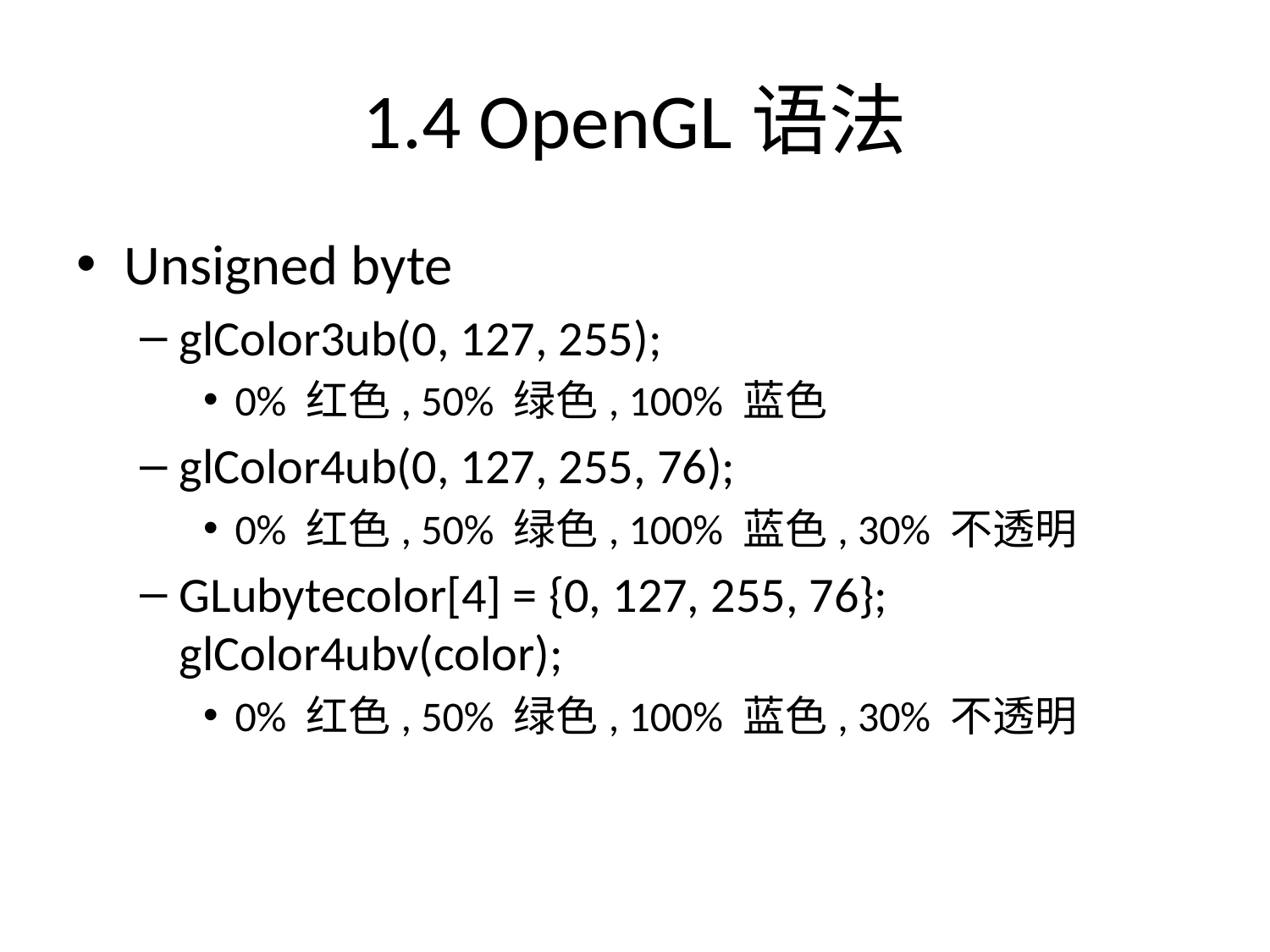

# 1.4 OpenGL语法
Unsigned byte
glColor3ub(0, 127, 255);
0% 红色, 50% 绿色, 100% 蓝色
glColor4ub(0, 127, 255, 76);
0% 红色, 50% 绿色, 100% 蓝色, 30% 不透明
GLubytecolor[4] = {0, 127, 255, 76}; glColor4ubv(color);
0% 红色, 50% 绿色, 100% 蓝色, 30% 不透明